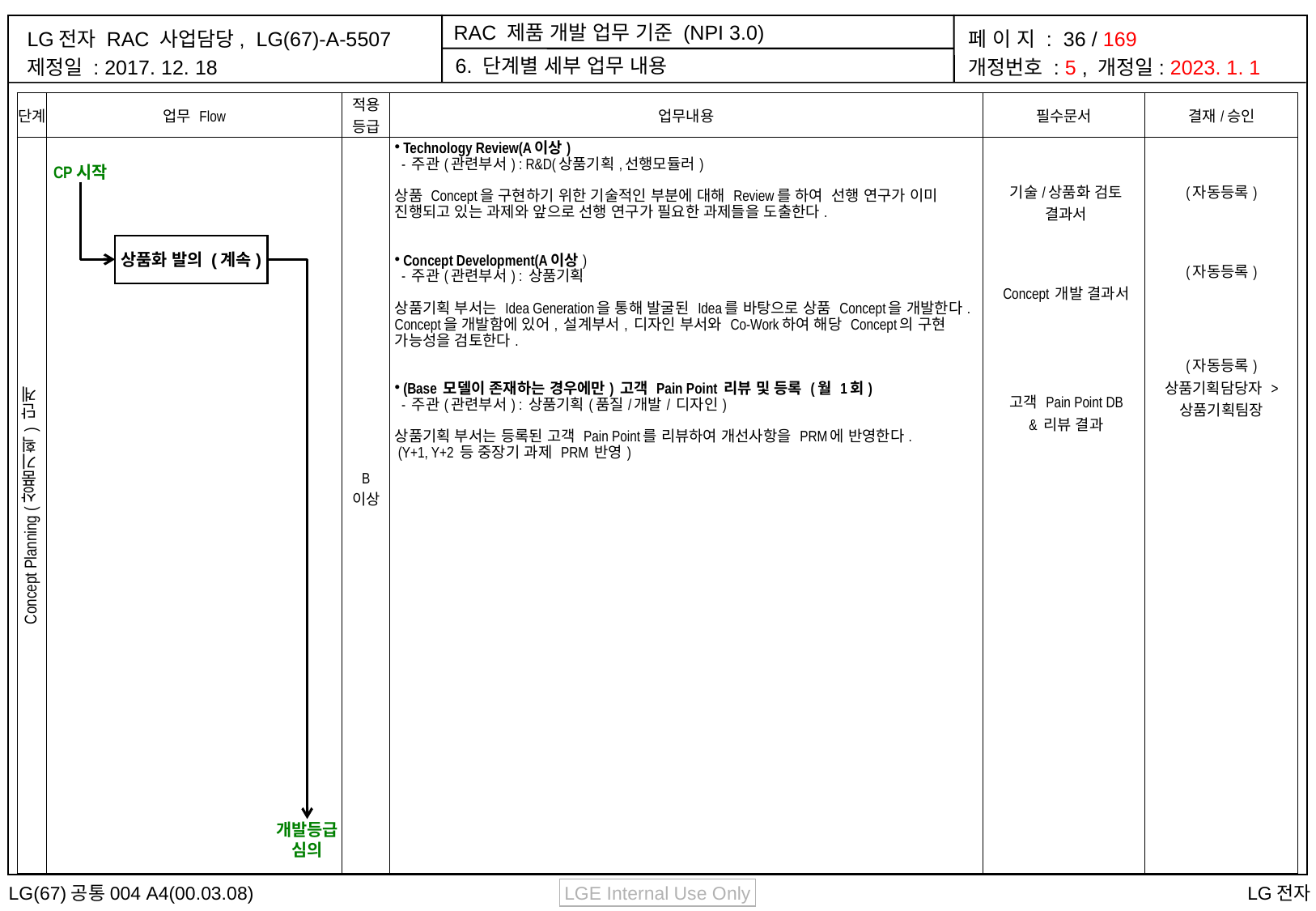

6. 단계별 세부 업무 내용
| 단계 | 업무 Flow | 적용 등급 | 업무내용 | 필수문서 | 결재/승인 |
| --- | --- | --- | --- | --- | --- |
| Concept Planning (상품기획) 단계 |  | B 이상 | Technology Review(A이상) - 주관(관련부서) : R&D(상품기획,선행모듈러) 상품 Concept을 구현하기 위한 기술적인 부분에 대해 Review를 하여 선행 연구가 이미 진행되고 있는 과제와 앞으로 선행 연구가 필요한 과제들을 도출한다. Concept Development(A이상) - 주관(관련부서) : 상품기획 상품기획 부서는 Idea Generation을 통해 발굴된 Idea를 바탕으로 상품 Concept을 개발한다. Concept을 개발함에 있어, 설계부서, 디자인 부서와 Co-Work하여 해당 Concept의 구현 가능성을 검토한다. (Base 모델이 존재하는 경우에만) 고객 Pain Point 리뷰 및 등록 (월 1회) - 주관(관련부서) : 상품기획(품질/개발/ 디자인) 상품기획 부서는 등록된 고객 Pain Point를 리뷰하여 개선사항을 PRM에 반영한다. (Y+1, Y+2 등 중장기 과제 PRM 반영) | 기술/상품화 검토 결과서 Concept 개발 결과서 고객 Pain Point DB & 리뷰 결과 | (자동등록) (자동등록) (자동등록) 상품기획담당자 > 상품기획팀장 |
CP시작
상품화 발의 (계속)
개발등급
심의